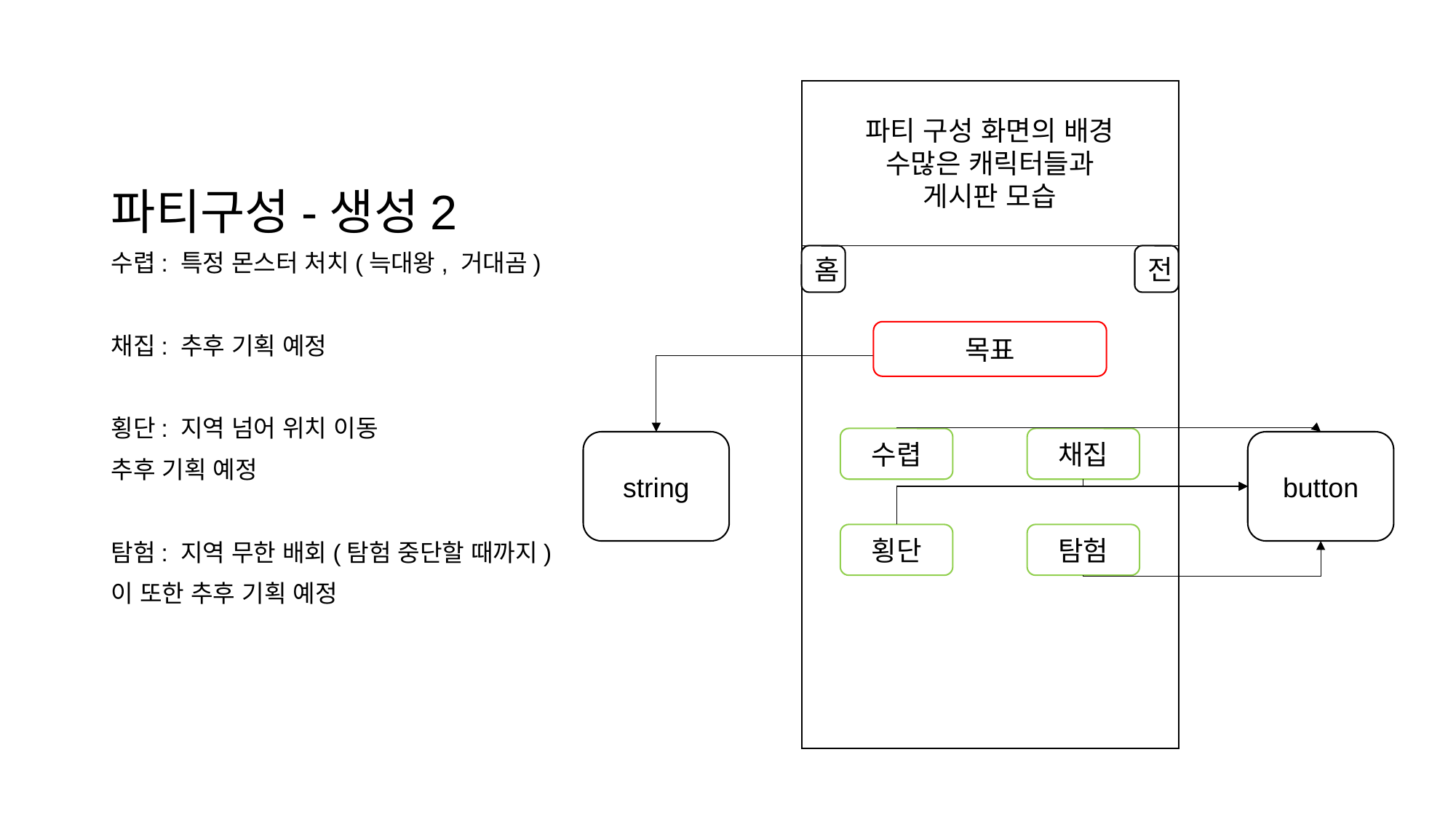

# 파티구성-생성2

파티 구성 화면의 배경
수많은 캐릭터들과
게시판 모습
수렵: 특정 몬스터 처치(늑대왕, 거대곰)

채집: 추후 기획 예정

횡단: 지역 넘어 위치 이동
추후 기획 예정

탐험: 지역 무한 배회(탐험 중단할 때까지)
이 또한 추후 기획 예정
홈
전
목표
수렵
채집
string
button
횡단
탐험